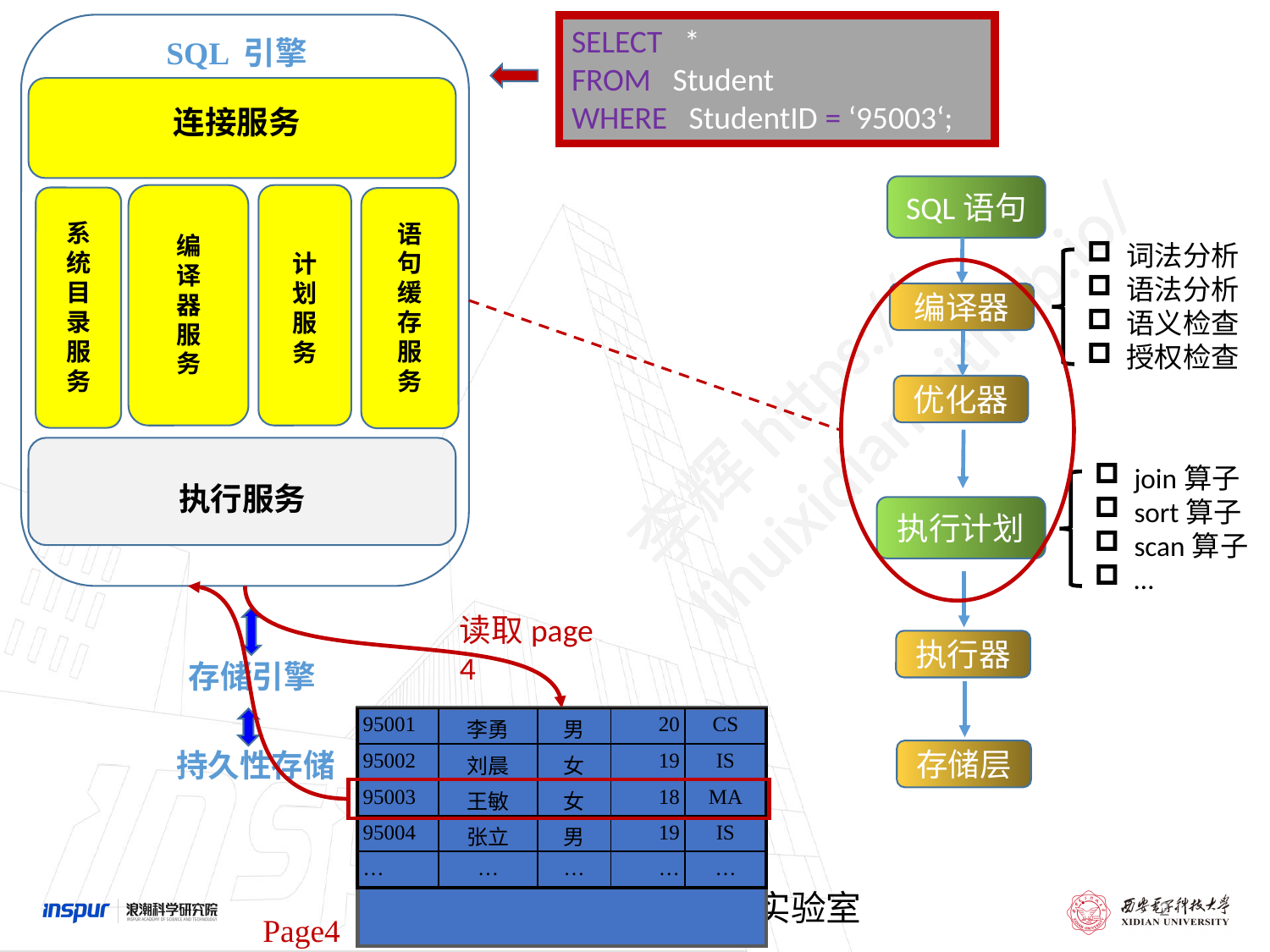

SELECT   *		  FROM   Student
WHERE   StudentID = ‘95003‘;
SQL 引擎

连接服务
SQL语句

系
统
目
录
服
务
语
句
缓
存
服
务
编
译
器
服
务
词法分析
语法分析
语义检查
授权检查
计
划
服
务

编译器
优化器

join算子
sort算子
scan算子
…

执行服务
执行计划
读取page 4

执行器
存储引擎

| 95001 | 李勇 | 男 | 20 | CS |
| --- | --- | --- | --- | --- |
| 95002 | 刘晨 | 女 | 19 | IS |
| 95003 | 王敏 | 女 | 18 | MA |
| 95004 | 张立 | 男 | 19 | IS |
| … | … | … | … | … |

持久性存储
存储层

2
Page4